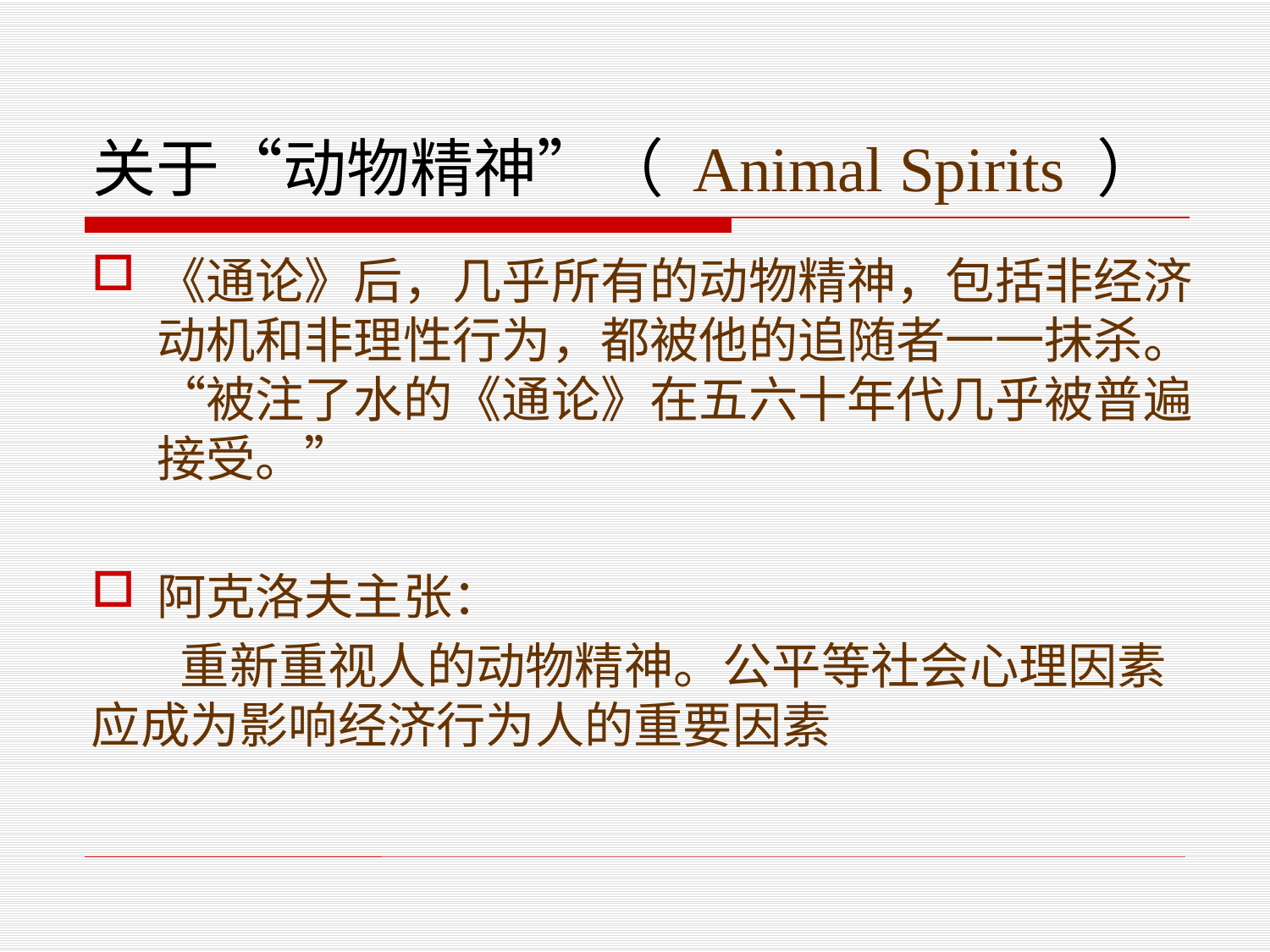

# 关于“动物精神”（ Animal Spirits ）
《通论》后，几乎所有的动物精神，包括非经济动机和非理性行为，都被他的追随者一一抹杀。 “被注了水的《通论》在五六十年代几乎被普遍接受。”

阿克洛夫主张：
       重新重视人的动物精神。公平等社会心理因素应成为影响经济行为人的重要因素